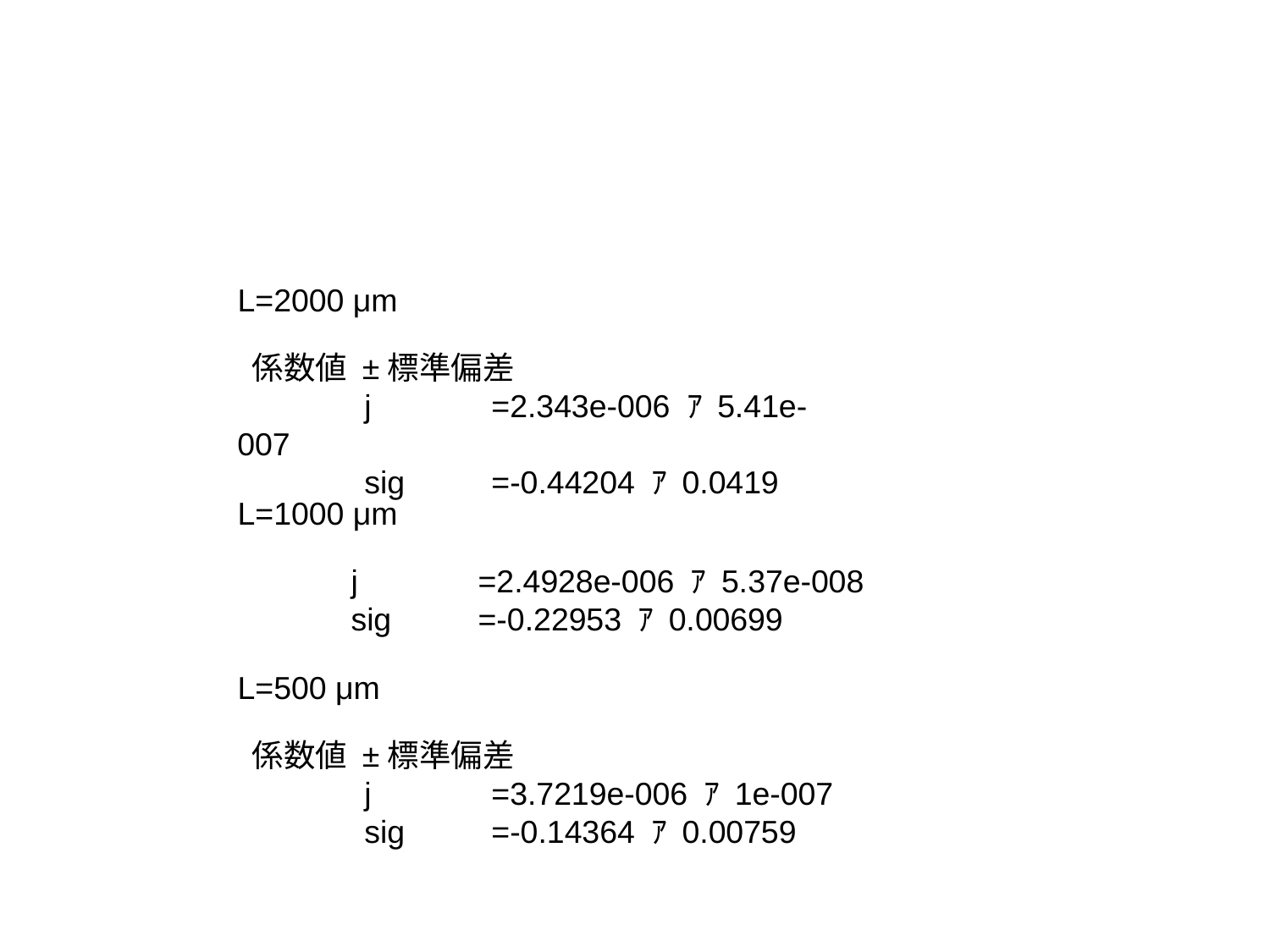

L=2000 μm
 係数値 ±標準偏差
  	j  	=2.343e-006 ｱ 5.41e-007
  	sig	=-0.44204 ｱ 0.0419
L=1000 μm
 	j  	=2.4928e-006 ｱ 5.37e-008
  	sig	=-0.22953 ｱ 0.00699
L=500 μm
 係数値 ±標準偏差
  	j  	=3.7219e-006 ｱ 1e-007
  	sig	=-0.14364 ｱ 0.00759